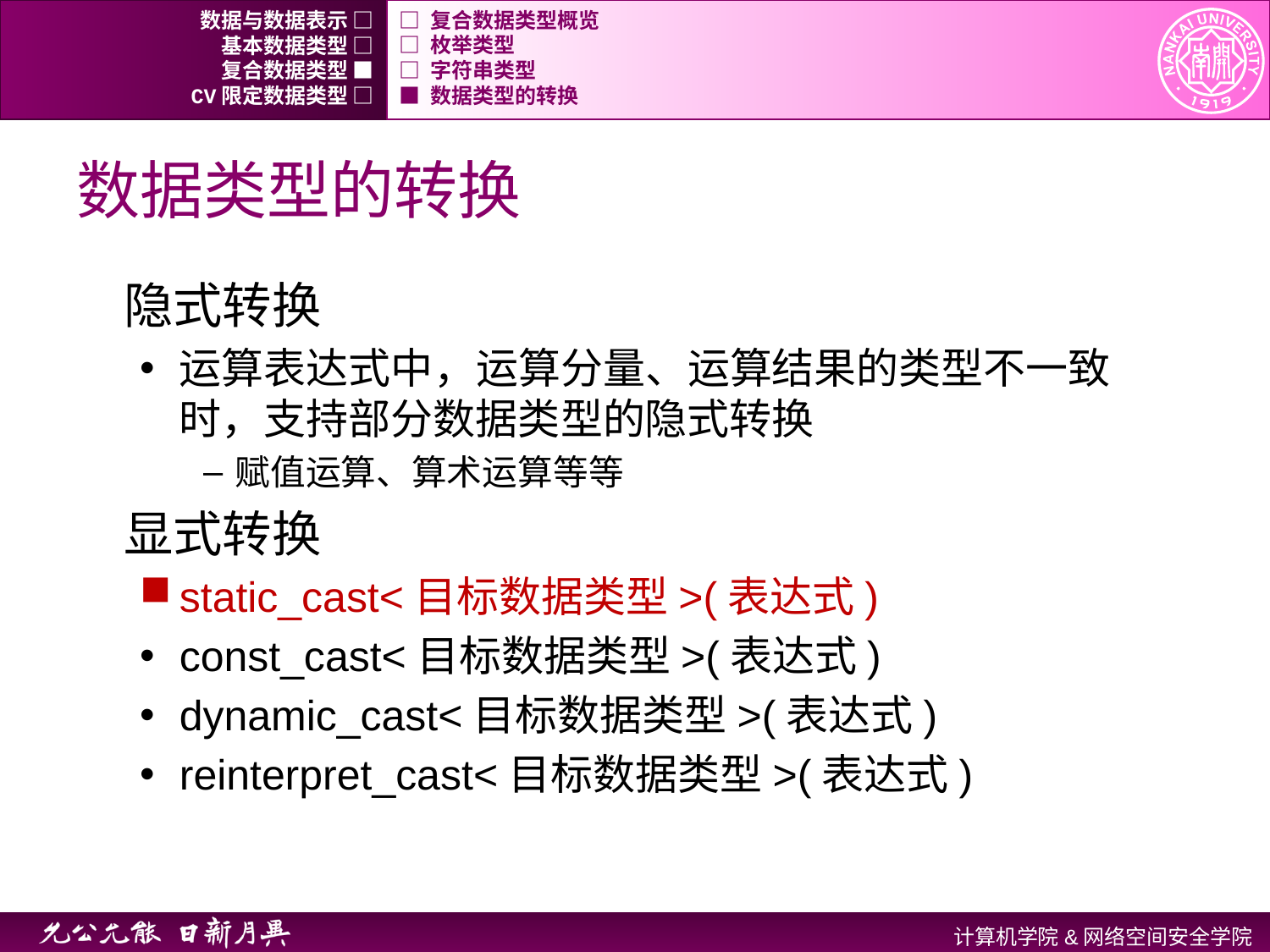

数据与数据表示 □
□ 复合数据类型概览
基本数据类型 □
□ 枚举类型
复合数据类型 ■
□ 字符串类型
CV限定数据类型 □
■ 数据类型的转换
# 数据类型的转换
隐式转换
运算表达式中，运算分量、运算结果的类型不一致时，支持部分数据类型的隐式转换
赋值运算、算术运算等等
显式转换
static_cast<目标数据类型>(表达式)
const_cast<目标数据类型>(表达式)
dynamic_cast<目标数据类型>(表达式)
reinterpret_cast<目标数据类型>(表达式)